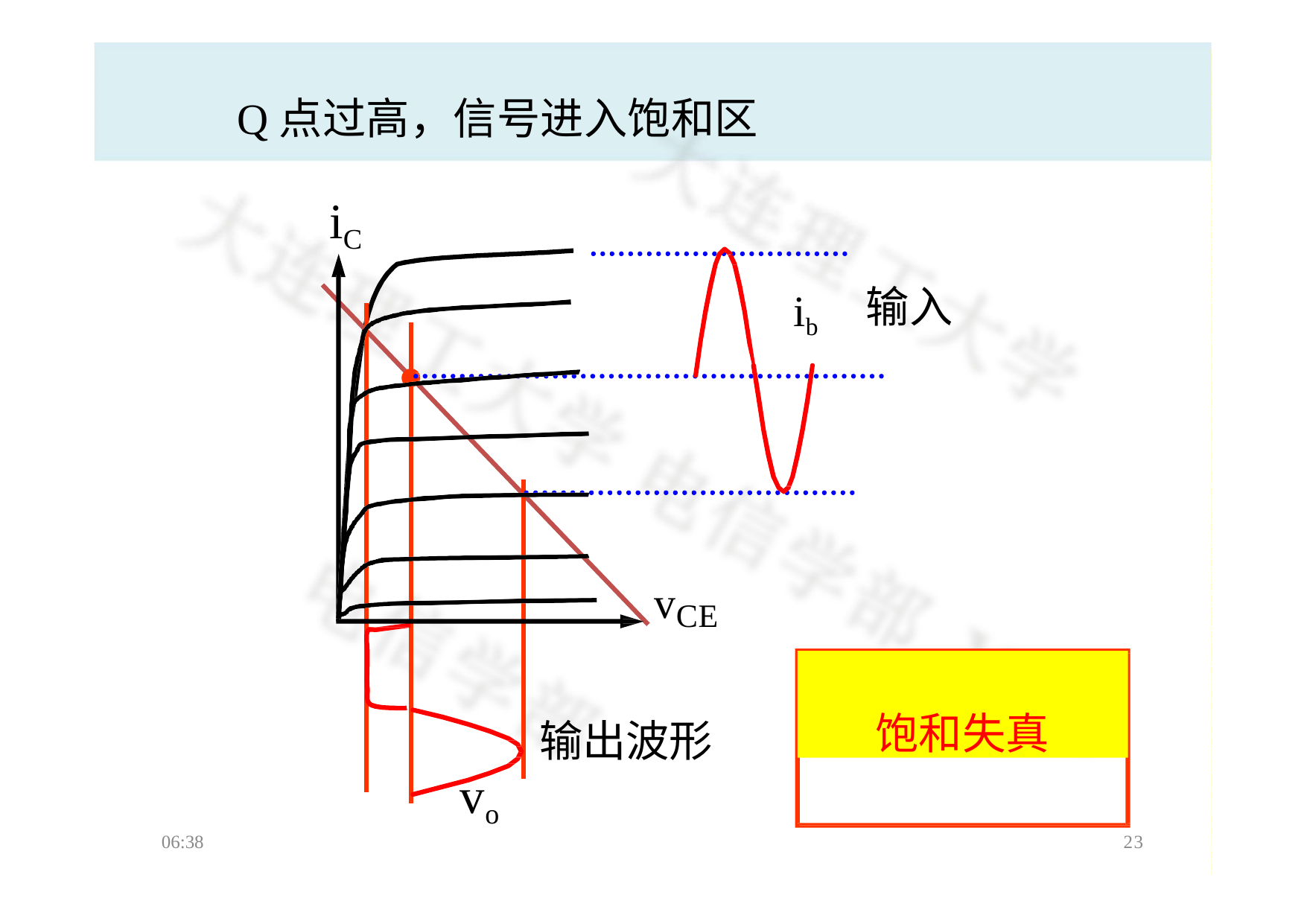

# Q点过高，信号进入饱和区
iC

输入
ib

vCE

饱和失真

输出波形
vo
06:38
23